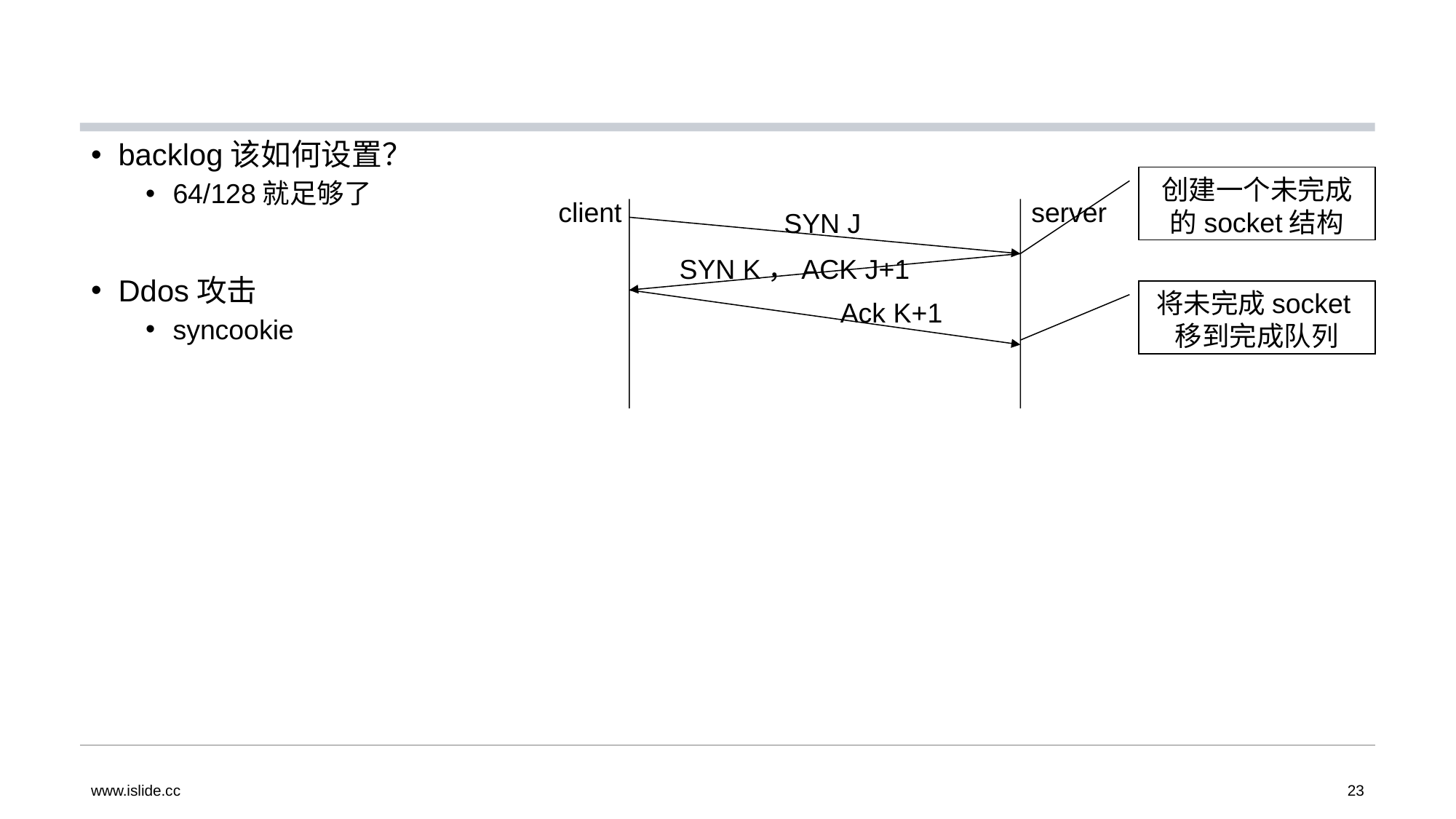

#
backlog该如何设置？
64/128就足够了

Ddos攻击
syncookie

创建一个未完成的socket结构
client
server

SYN J

SYN K，ACK J+1

将未完成socket移到完成队列

Ack K+1
www.islide.cc
23